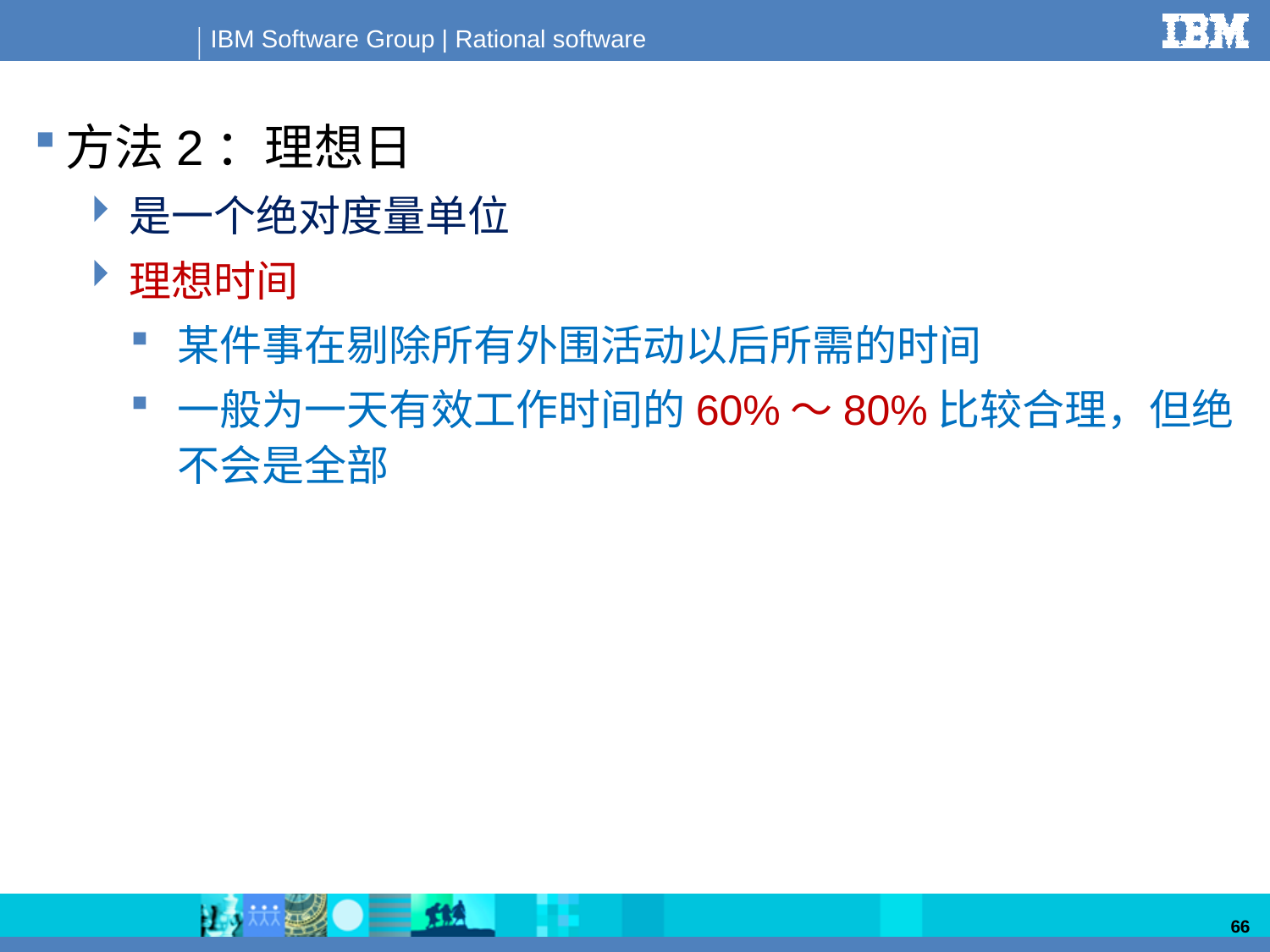

方法2：理想日
是一个绝对度量单位
理想时间
某件事在剔除所有外围活动以后所需的时间
一般为一天有效工作时间的60%～80%比较合理，但绝不会是全部
66